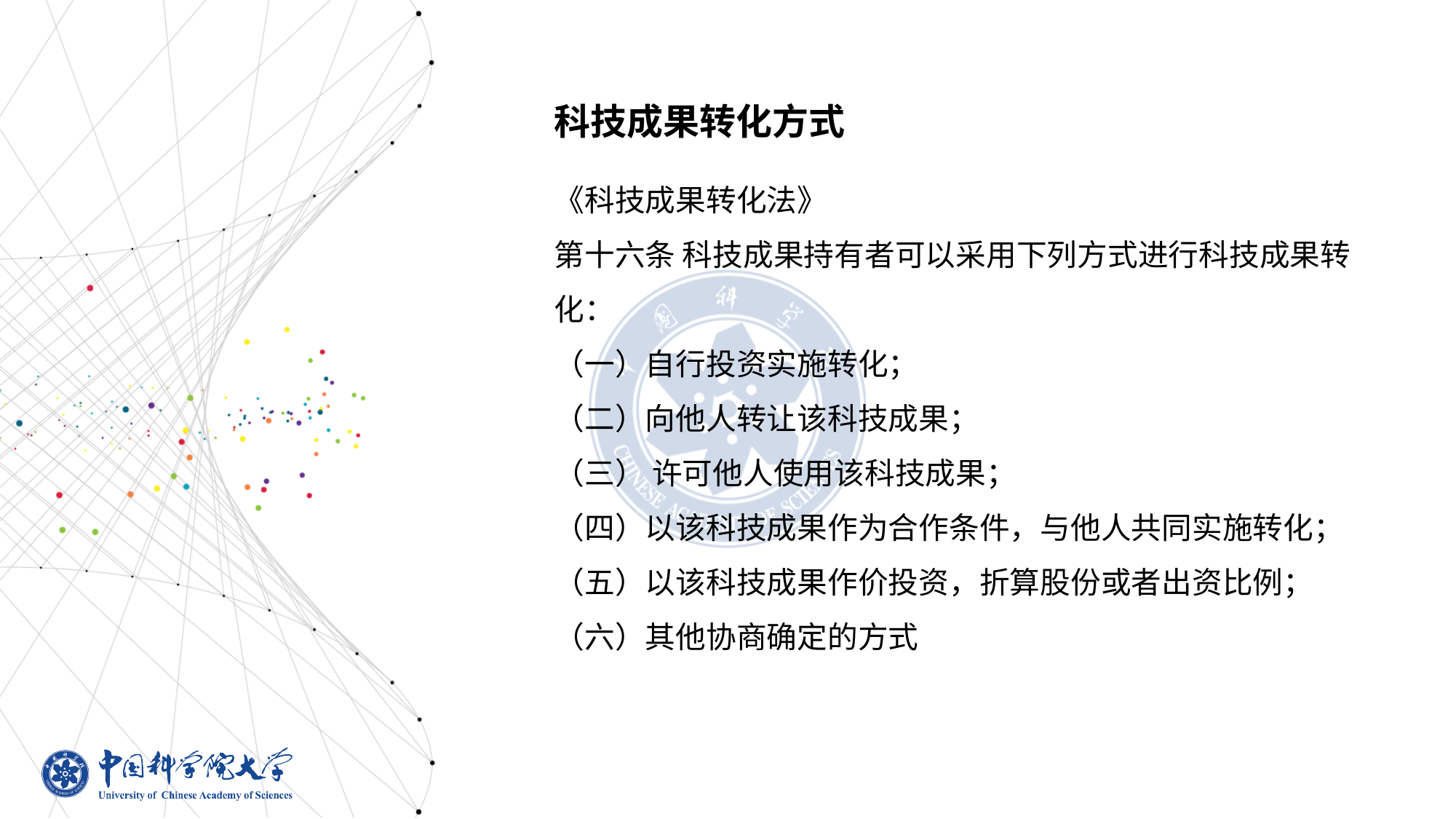

科技成果转化方式
《科技成果转化法》
第十六条 科技成果持有者可以采用下列方式进行科技成果转化：
（一）自行投资实施转化；
（二）向他人转让该科技成果；
（三） 许可他人使用该科技成果；
（四）以该科技成果作为合作条件，与他人共同实施转化；
（五）以该科技成果作价投资，折算股份或者出资比例；
（六）其他协商确定的方式